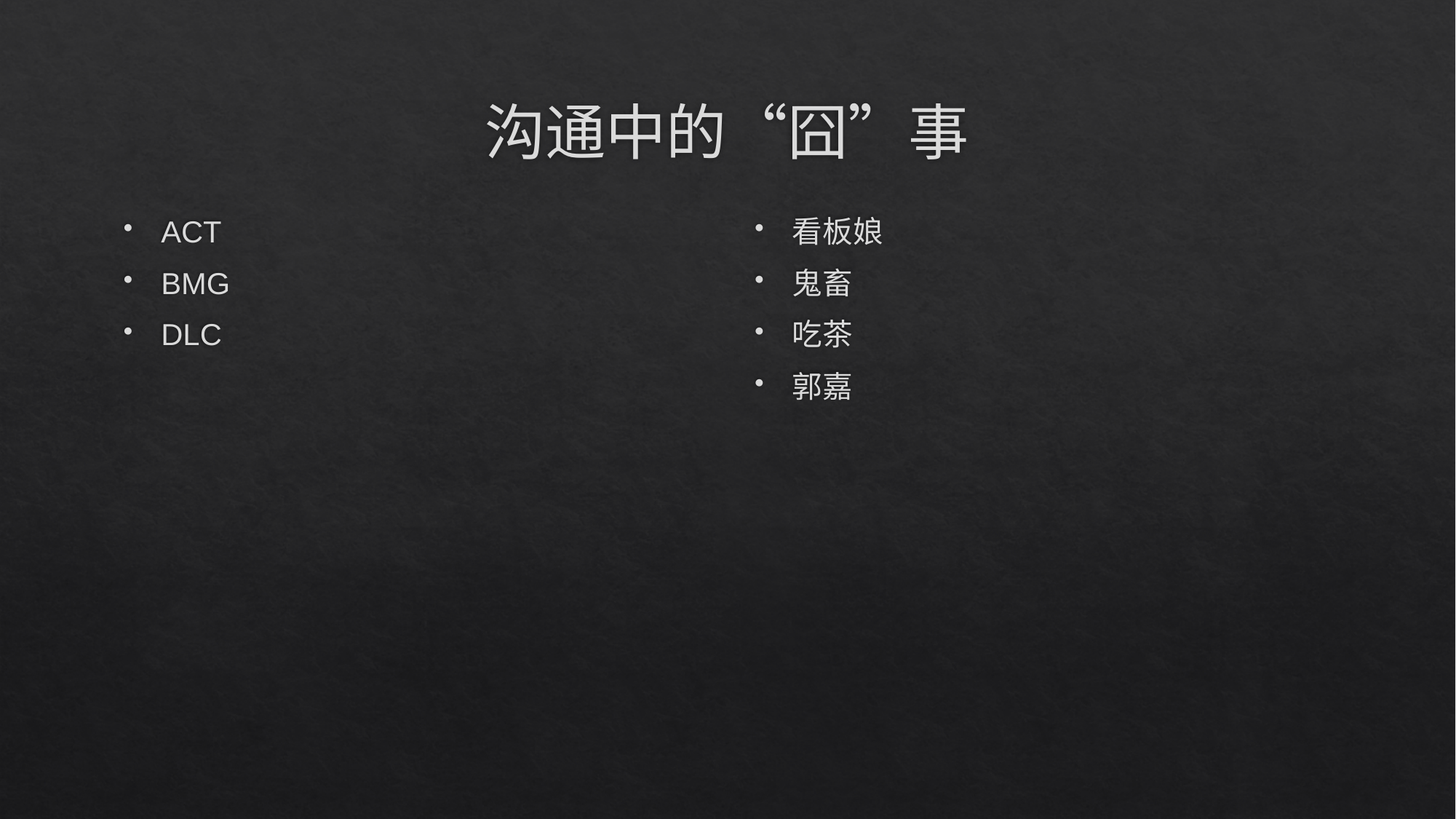

# 沟通中的“囧”事
ACT
BMG
DLC

看板娘
鬼畜
吃茶
郭嘉